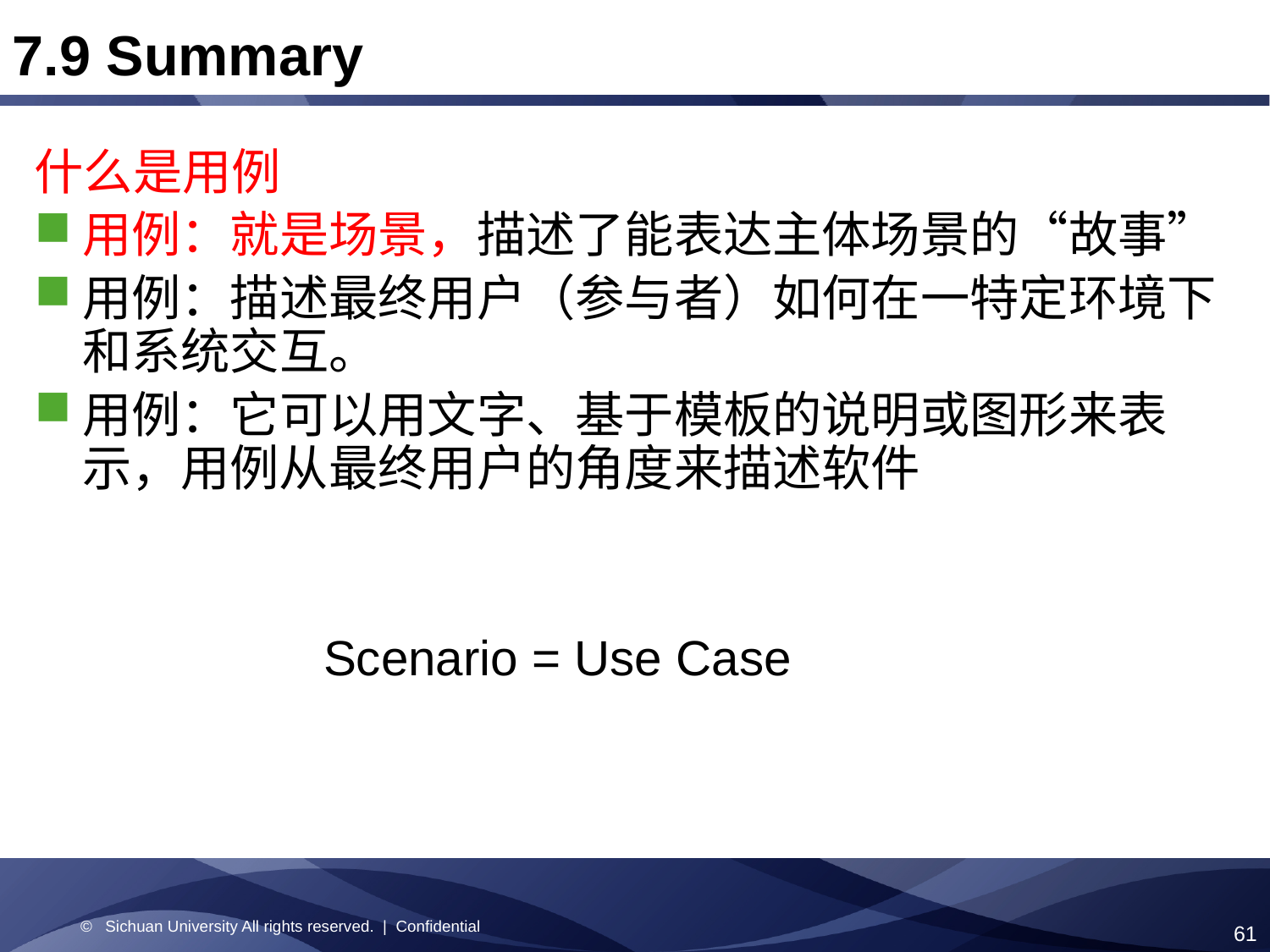

7.9 Summary
什么是用例
用例：就是场景，描述了能表达主体场景的“故事”
用例：描述最终用户（参与者）如何在一特定环境下和系统交互。
用例：它可以用文字、基于模板的说明或图形来表示，用例从最终用户的角度来描述软件

                     Scenario = Use Case

©   Sichuan University All rights reserved.  |  Confidential
61